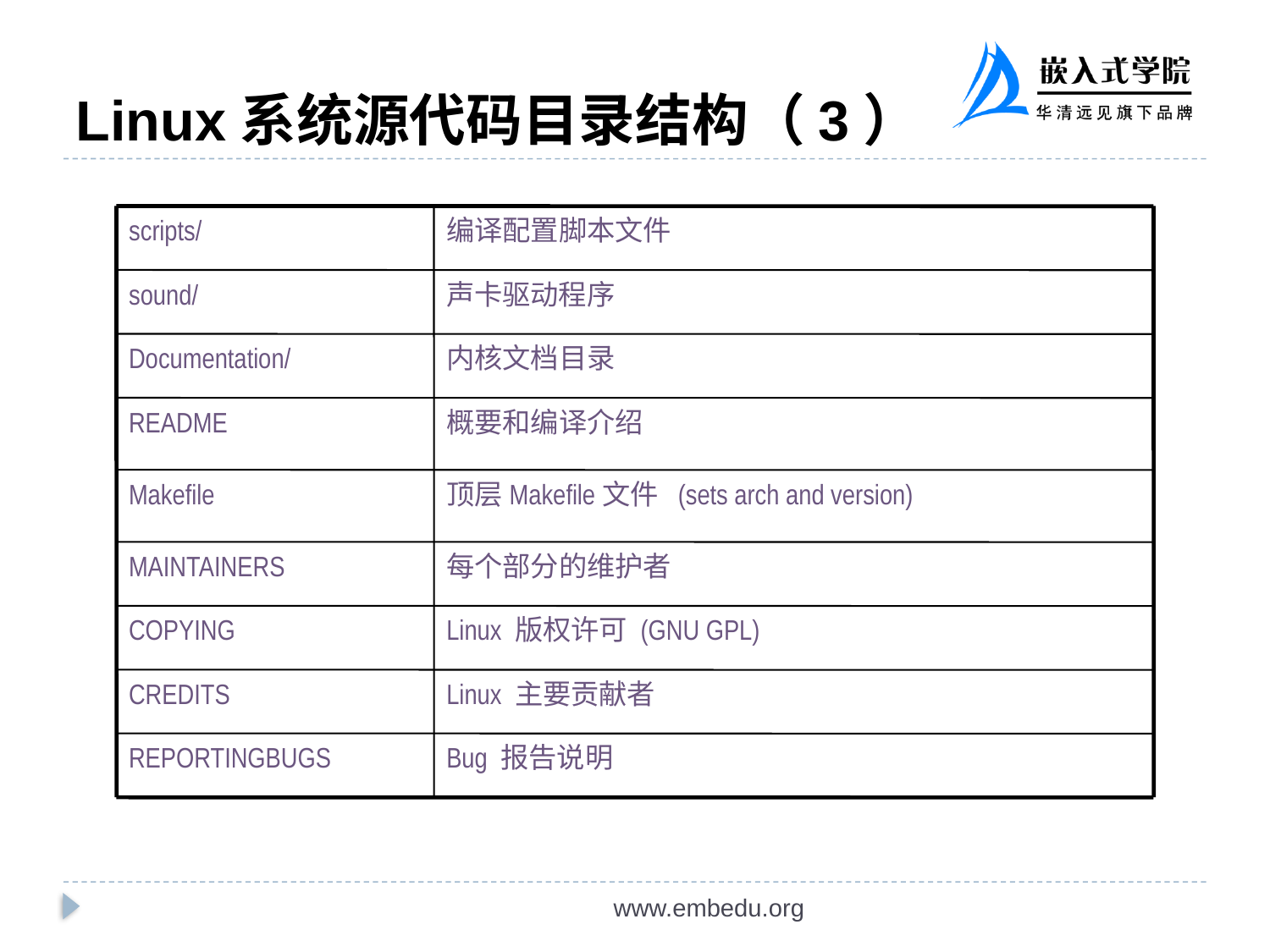

# Linux系统源代码目录结构（3）
scripts/

编译配置脚本文件

sound/

声卡驱动程序
Documentation/

内核文档目录
README

概要和编译介绍
Makefile

顶层Makefile文件  (sets arch and version)‏
MAINTAINERS

每个部分的维护者
COPYING

Linux 版权许可 (GNU GPL)‏
CREDITS

Linux 主要贡献者
REPORTINGBUGS

Bug 报告说明

www.embedu.org